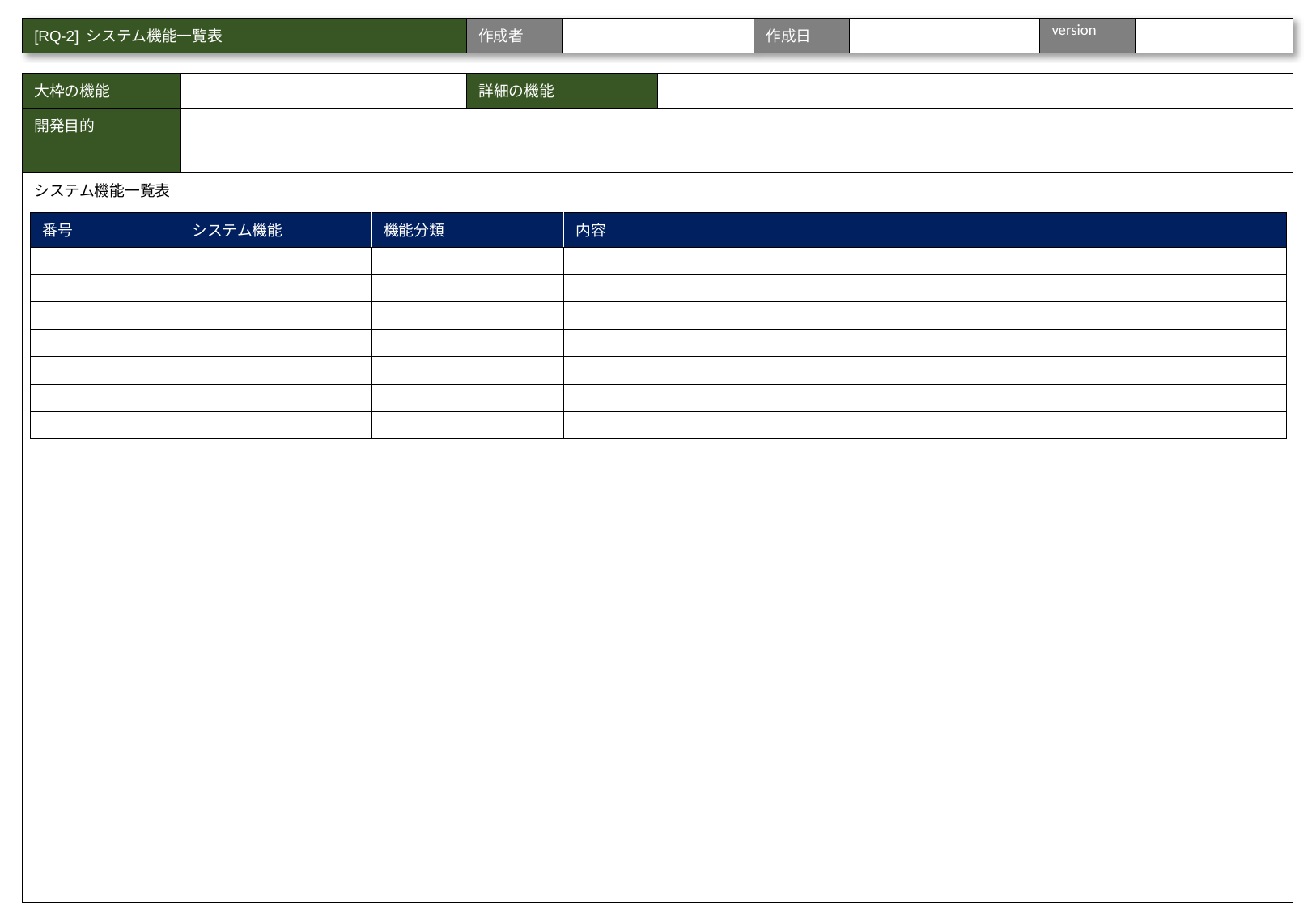

| 番号 | システム機能 | 機能分類 | 内容 |
| --- | --- | --- | --- |
|  |  |  |  |
|  |  |  |  |
|  |  |  |  |
|  |  |  |  |
|  |  |  |  |
|  |  |  |  |
|  |  |  |  |